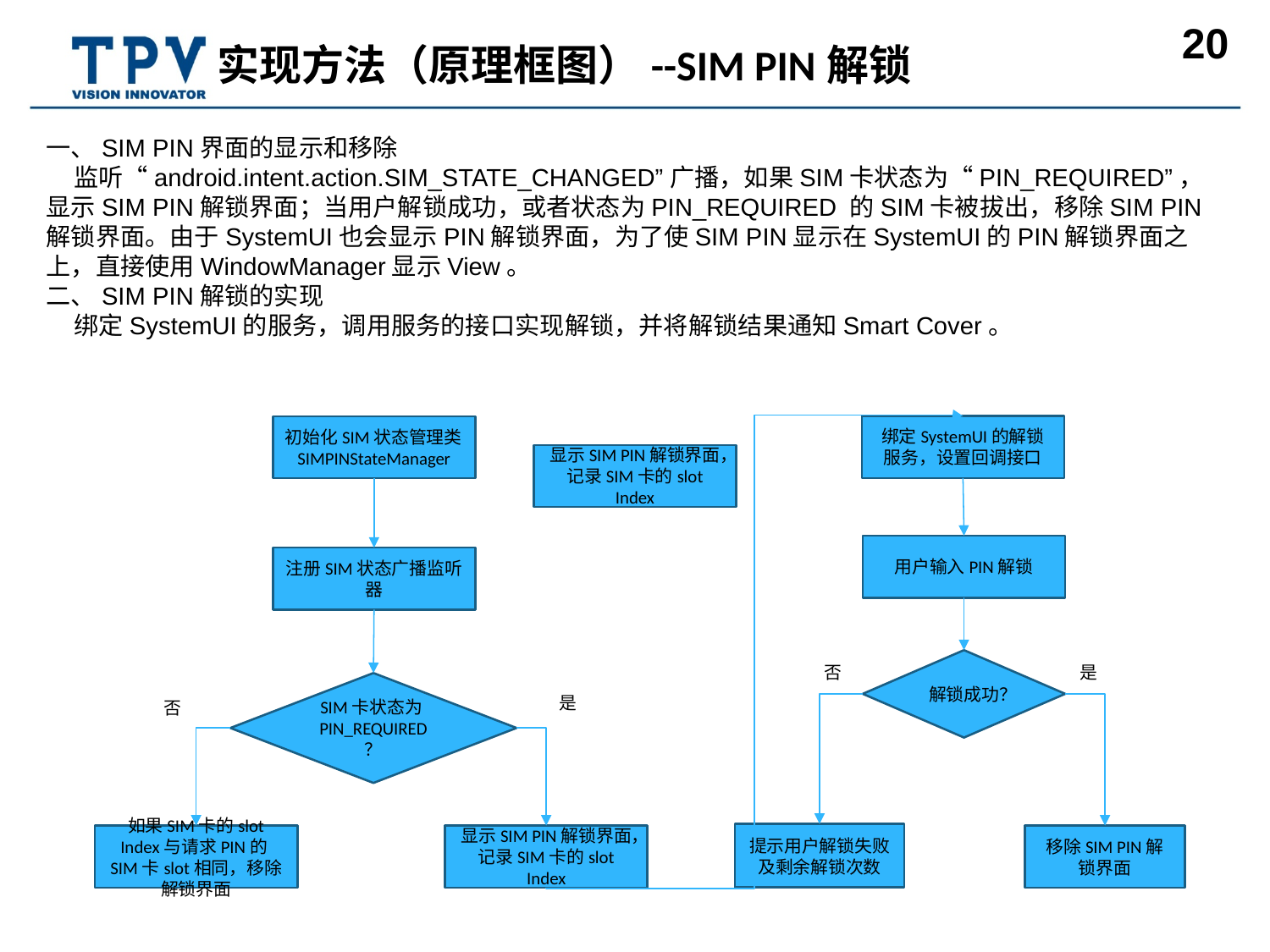

实现方法（原理框图）--SIM PIN解锁
一、SIM PIN界面的显示和移除
    监听“android.intent.action.SIM_STATE_CHANGED”广播，如果SIM卡状态为“PIN_REQUIRED”，显示SIM PIN解锁界面；当用户解锁成功，或者状态为PIN_REQUIRED 的SIM卡被拔出，移除SIM PIN解锁界面。由于SystemUI也会显示PIN解锁界面，为了使SIM PIN显示在SystemUI的PIN解锁界面之上，直接使用WindowManager显示View。
二、SIM PIN解锁的实现
    绑定SystemUI的服务，调用服务的接口实现解锁，并将解锁结果通知Smart Cover。
绑定SystemUI的解锁服务，设置回调接口
初始化SIM状态管理类SIMPINStateManager
显示SIM PIN解锁界面，记录SIM卡的slot Index
用户输入PIN解锁
注册SIM状态广播监听器
解锁成功？
否
是
SIM卡状态为PIN_REQUIRED ？
是
否
提示用户解锁失败及剩余解锁次数
如果SIM卡的slot Index与请求PIN的SIM卡slot相同，移除解锁界面
显示SIM PIN解锁界面，记录SIM卡的slot Index
移除SIM PIN解锁界面